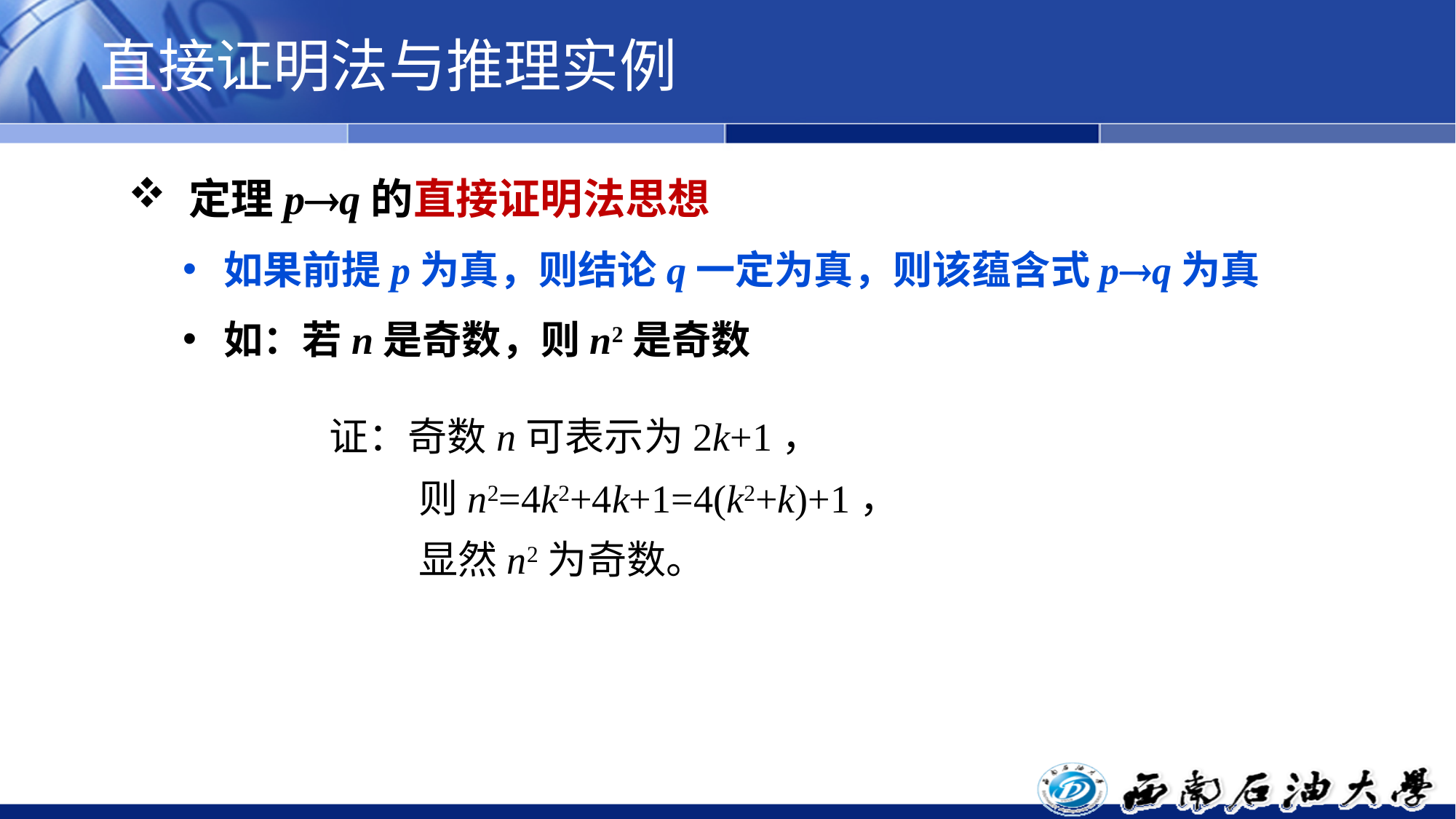

# 直接证明法与推理实例
 定理p→q的直接证明法思想
如果前提p为真，则结论q一定为真，则该蕴含式p→q为真
如：若n是奇数，则n2是奇数

证：奇数n可表示为2k+1，
         则n2=4k2+4k+1=4(k2+k)+1，
         显然n2为奇数。